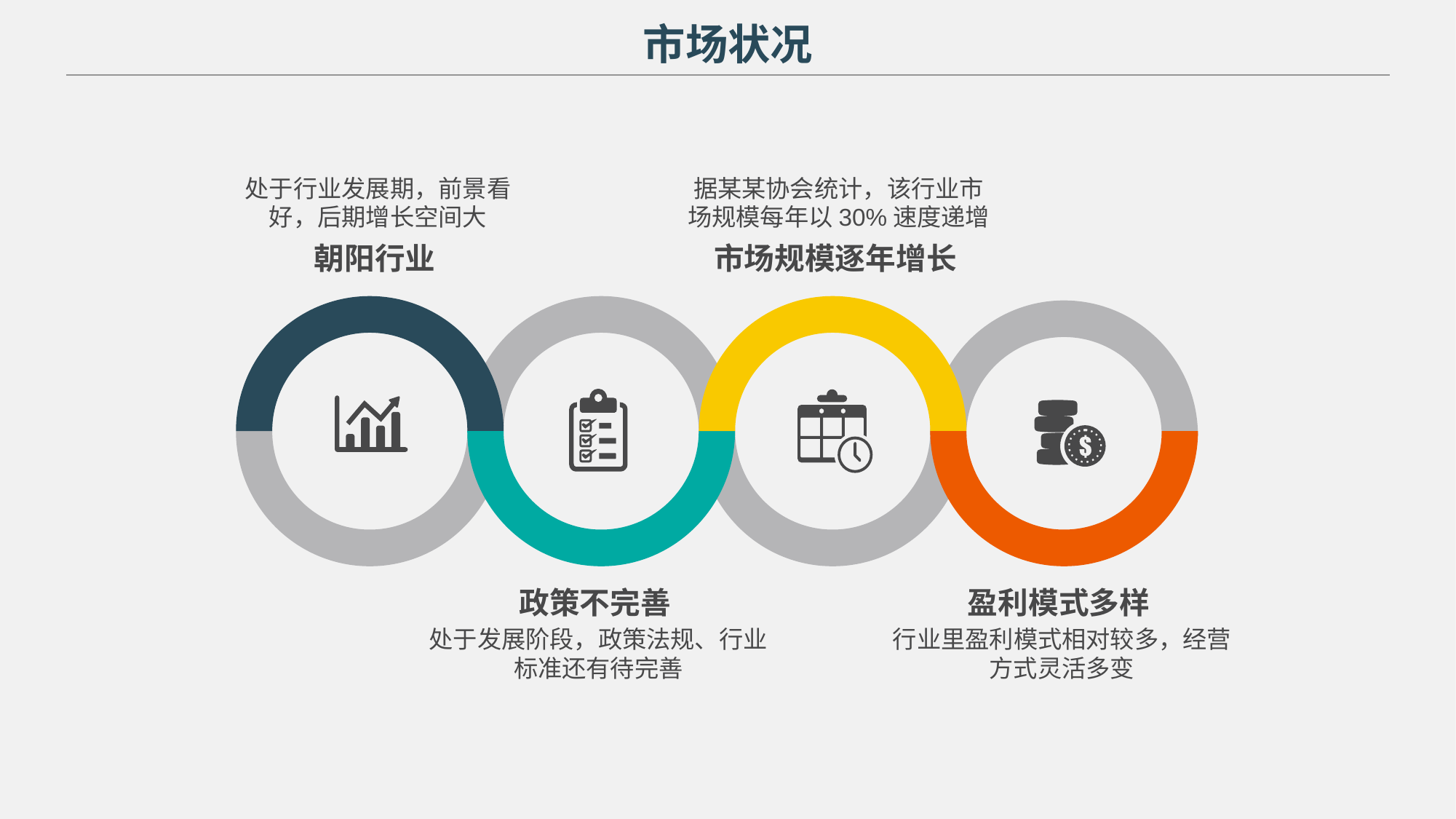

市场状况
处于行业发展期，前景看好，后期增长空间大
据某某协会统计，该行业市场规模每年以30%速度递增
朝阳行业
市场规模逐年增长

政策不完善
盈利模式多样
处于发展阶段，政策法规、行业标准还有待完善
行业里盈利模式相对较多，经营方式灵活多变